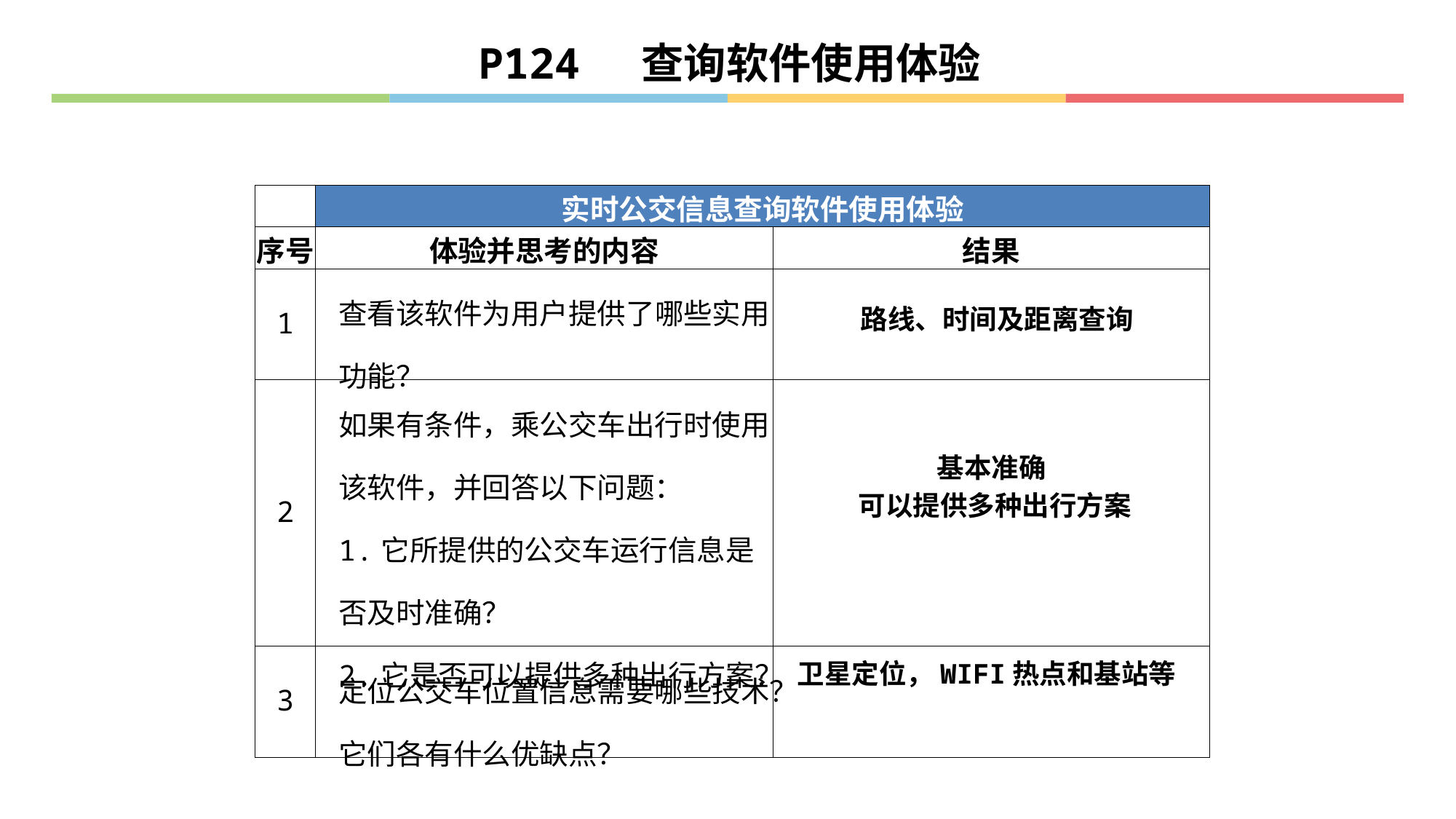

P124  查询软件使用体验
|  | 实时公交信息查询软件使用体验 |  |
| --- | --- | --- |
| 序号 | 体验并思考的内容 | 结果 |
| 1 | 查看该软件为用户提供了哪些实用功能？ |  |
| 2 | 如果有条件，乘公交车出行时使用该软件，并回答以下问题： 1.它所提供的公交车运行信息是否及时准确？ 2.它是否可以提供多种出行方案？ |  |
| 3 | 定位公交车位置信息需要哪些技术？它们各有什么优缺点？ |  |
路线、时间及距离查询
基本准确
可以提供多种出行方案
 卫星定位，WIFI热点和基站等